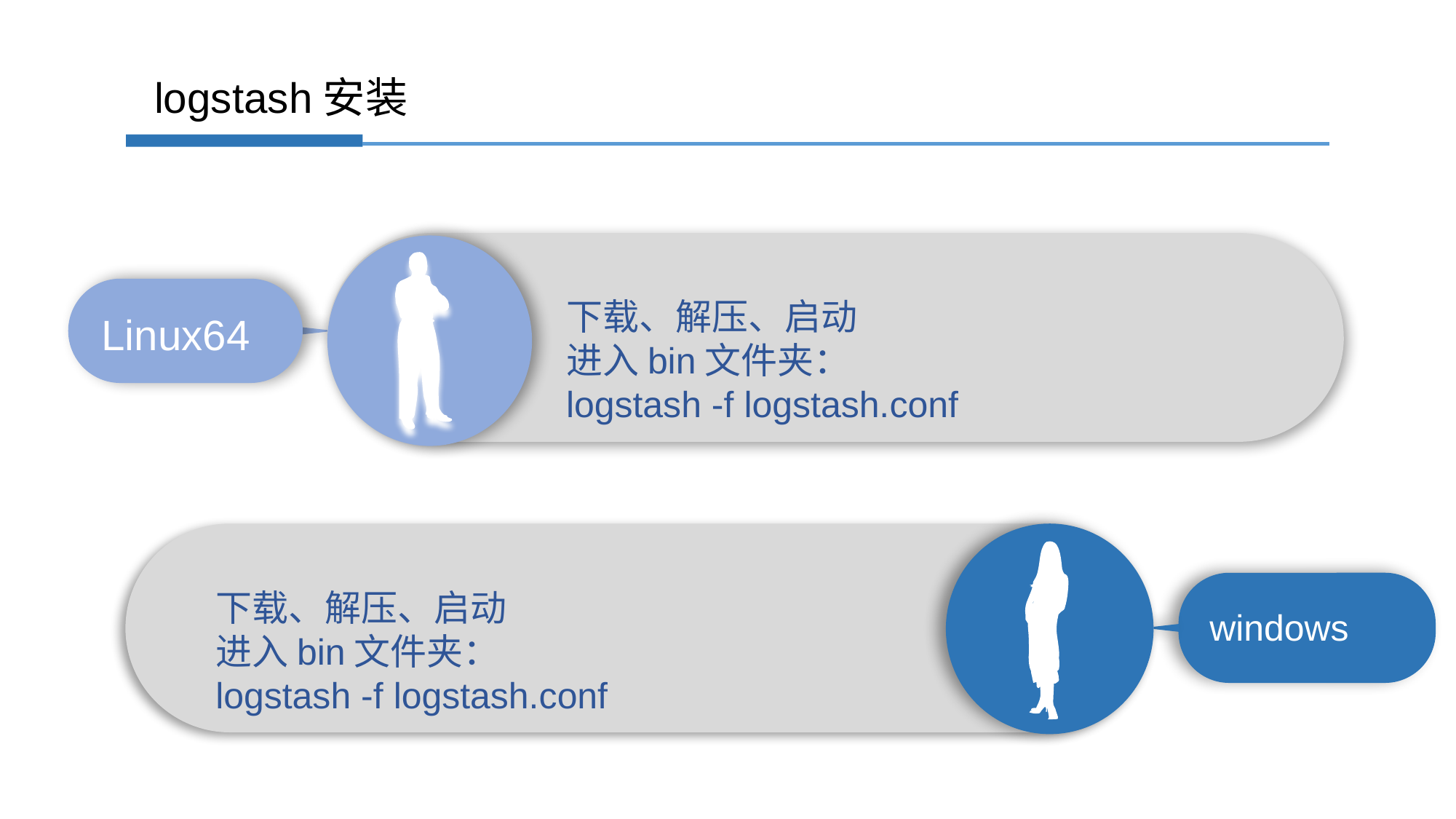

logstash安装

下载、解压、启动
进入bin文件夹：
logstash -f logstash.conf

Linux64

下载、解压、启动
进入bin文件夹：
logstash -f logstash.conf

windows